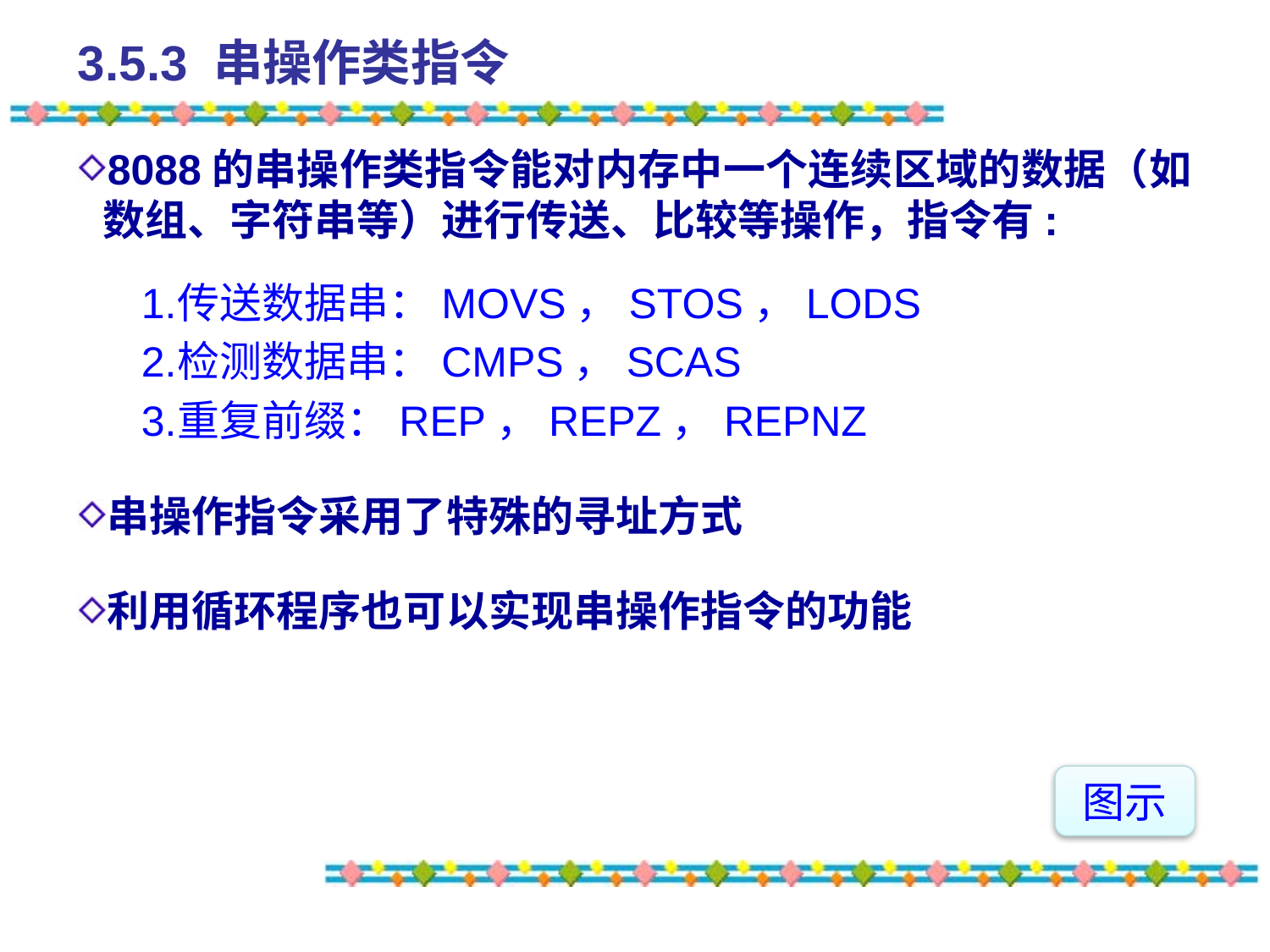

# 3.5.3 串操作类指令
8088的串操作类指令能对内存中一个连续区域的数据（如数组、字符串等）进行传送、比较等操作，指令有:
传送数据串：MOVS，STOS，LODS
检测数据串：CMPS，SCAS
重复前缀：REP，REPZ，REPNZ
串操作指令采用了特殊的寻址方式
利用循环程序也可以实现串操作指令的功能
图示